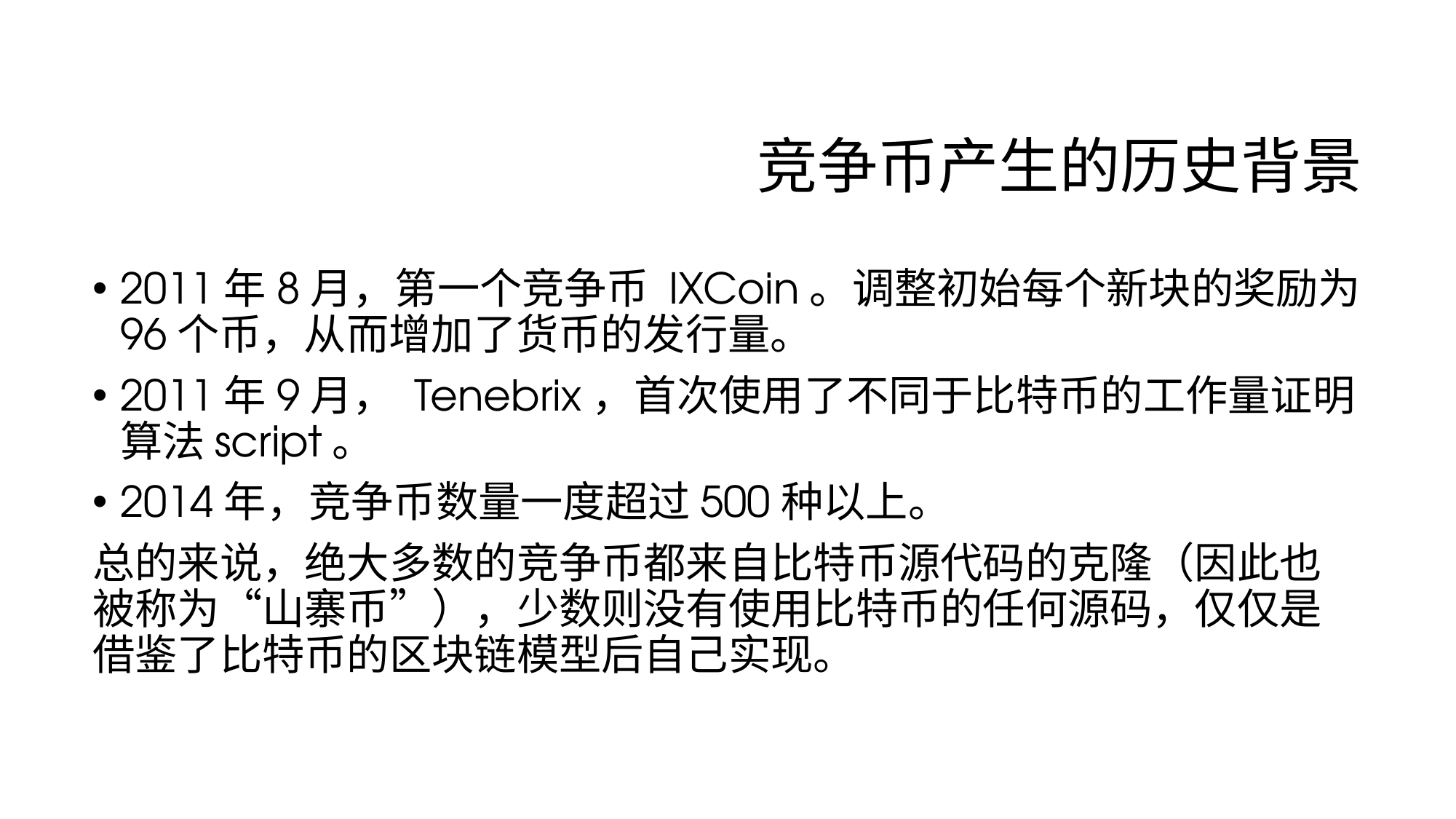

# 竞争币产生的历史背景
2011年8月，第一个竞争币 IXCoin。调整初始每个新块的奖励为96个币，从而增加了货币的发行量。
2011年9月， Tenebrix，首次使用了不同于比特币的工作量证明算法script。
2014年，竞争币数量一度超过500种以上。
总的来说，绝大多数的竞争币都来自比特币源代码的克隆（因此也被称为“山寨币”），少数则没有使用比特币的任何源码，仅仅是借鉴了比特币的区块链模型后自己实现。